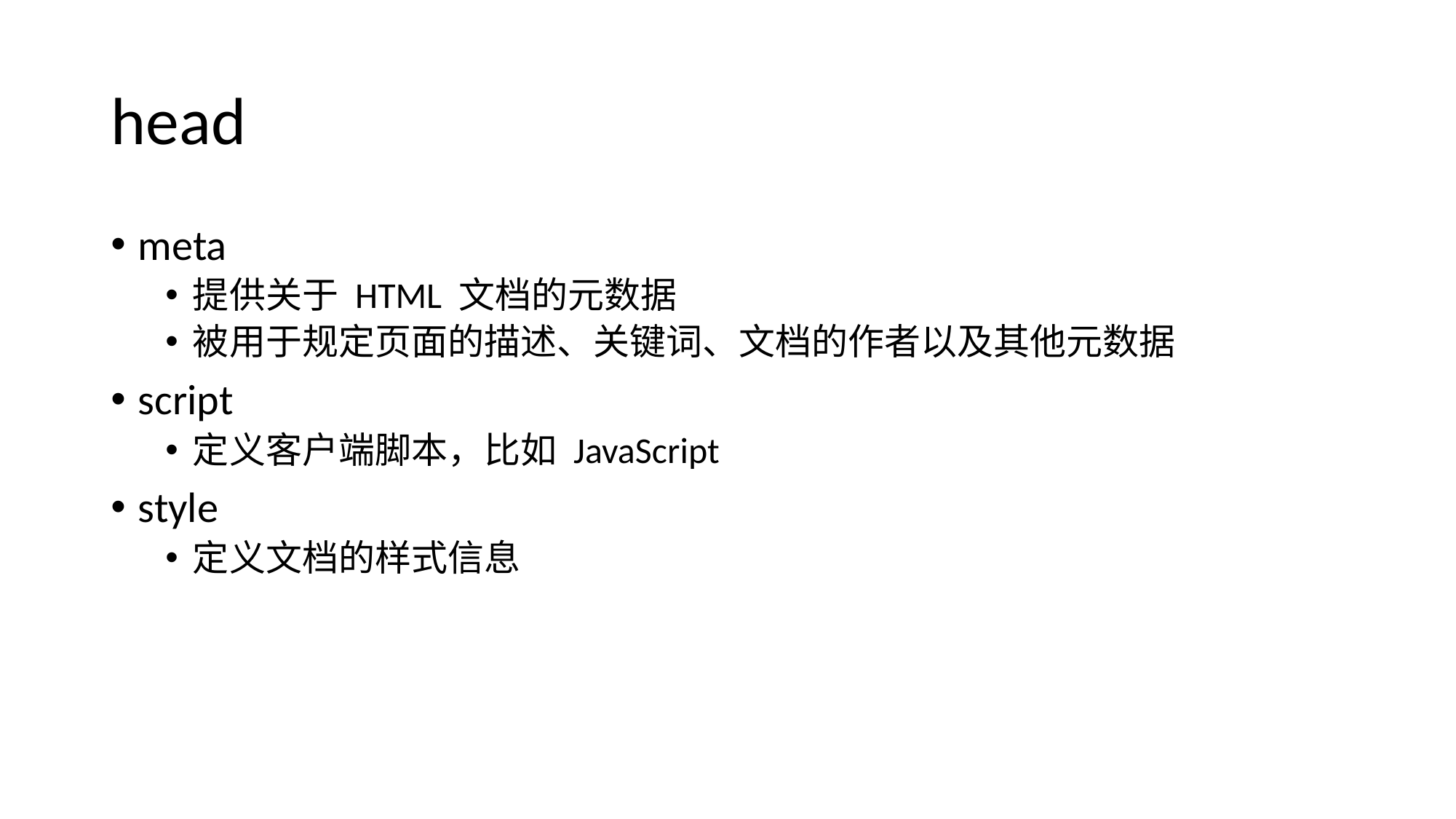

# head
meta
提供关于 HTML 文档的元数据
被用于规定页面的描述、关键词、文档的作者以及其他元数据
script
定义客户端脚本，比如 JavaScript
style
定义文档的样式信息